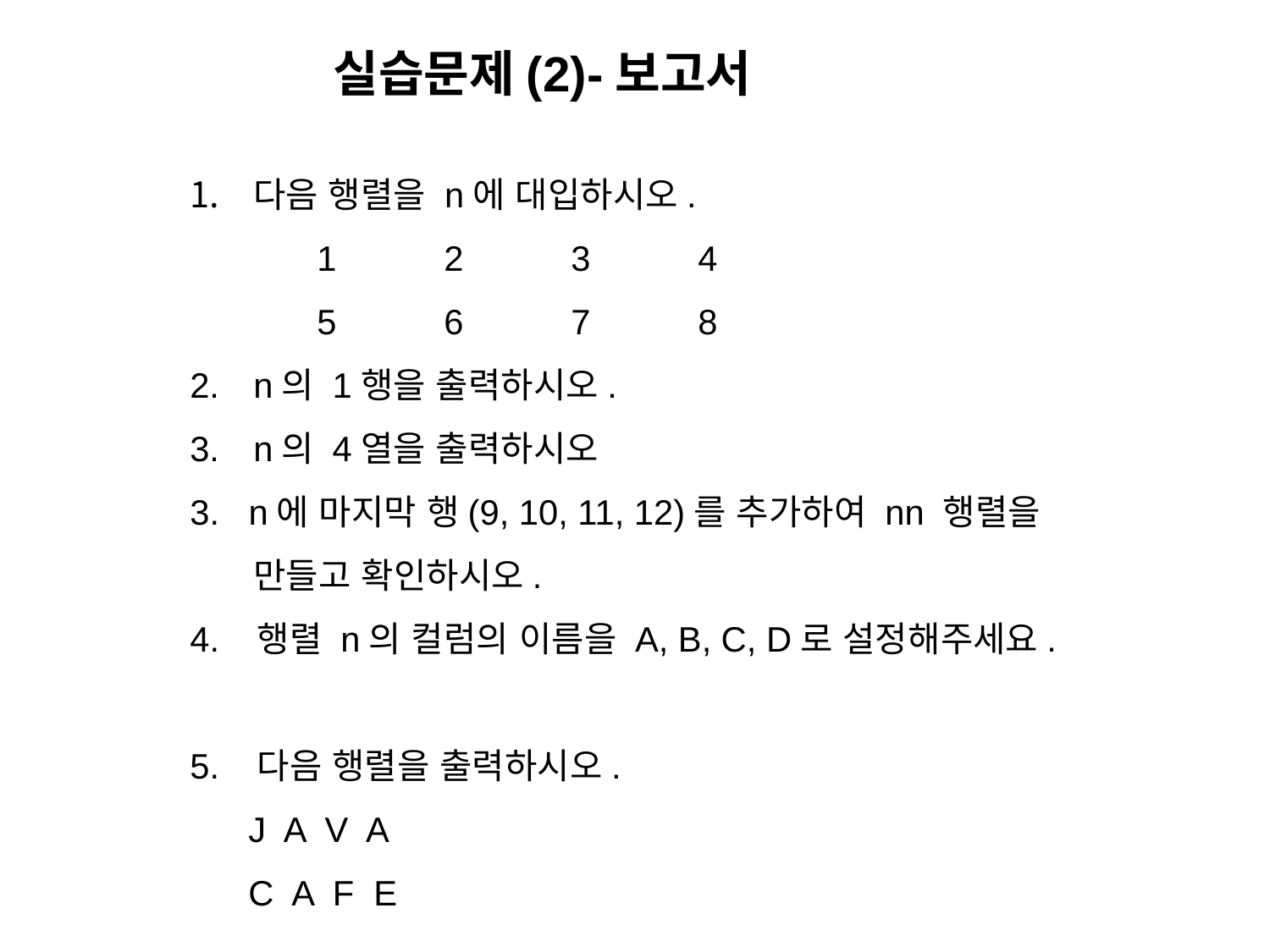

실습문제(2)-보고서
다음 행렬을 n에 대입하시오.
	1 	2 	3	4
	5	6	7	8
n의 1행을 출력하시오.
n의 4열을 출력하시오
3.   n에 마지막 행(9, 10, 11, 12)를 추가하여 nn 행렬을 만들고 확인하시오.
4.   행렬 n의 컬럼의 이름을 A, B, C, D로 설정해주세요.

5.   다음 행렬을 출력하시오.
      J  A  V  A
      C  A  F  E